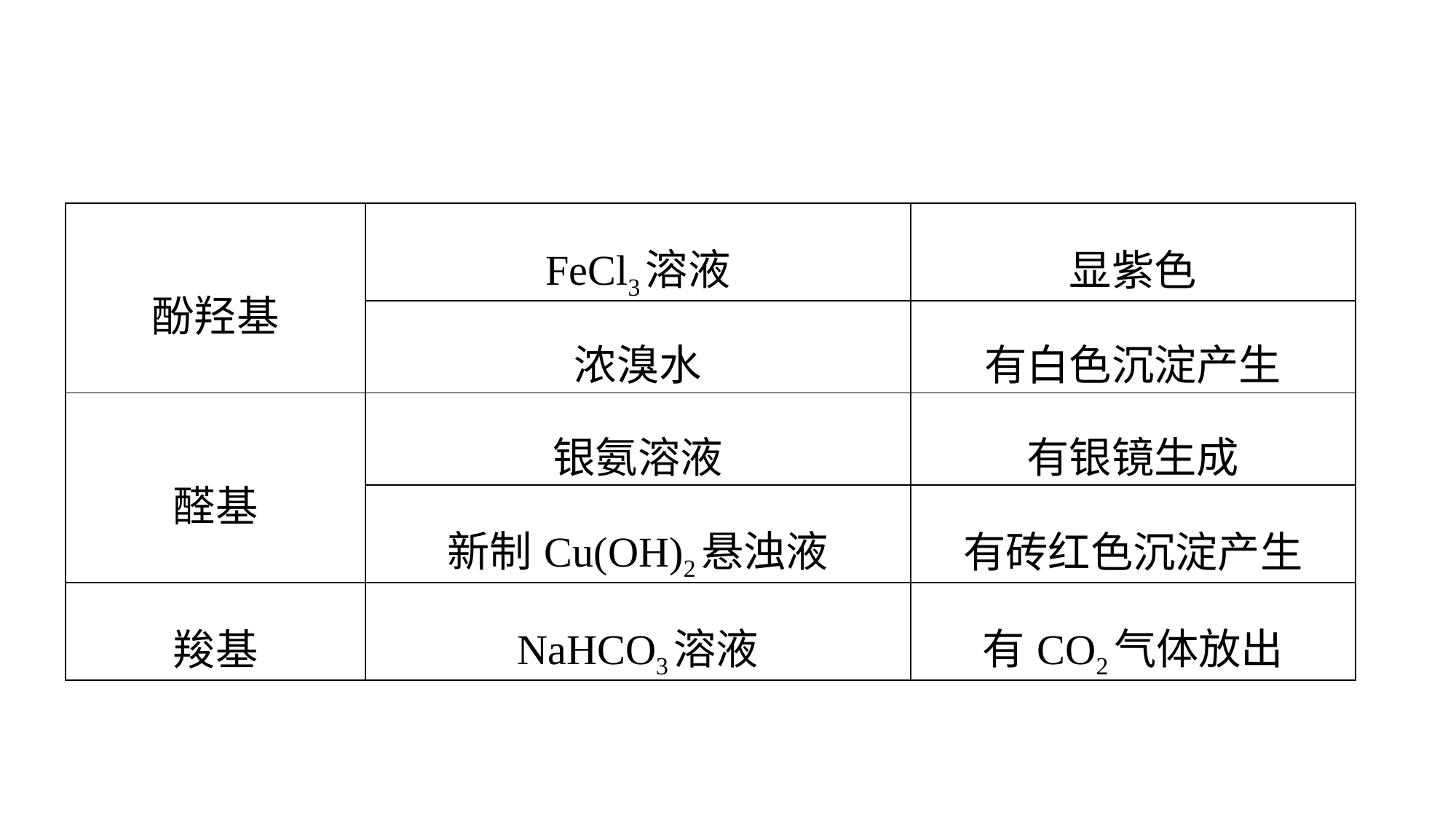

| 酚羟基 | FeCl3溶液 | 显紫色 |
| --- | --- | --- |
|  | 浓溴水 | 有白色沉淀产生 |
| 醛基 | 银氨溶液 | 有银镜生成 |
|  | 新制Cu(OH)2悬浊液 | 有砖红色沉淀产生 |
| 羧基 | NaHCO3溶液 | 有CO2气体放出 |